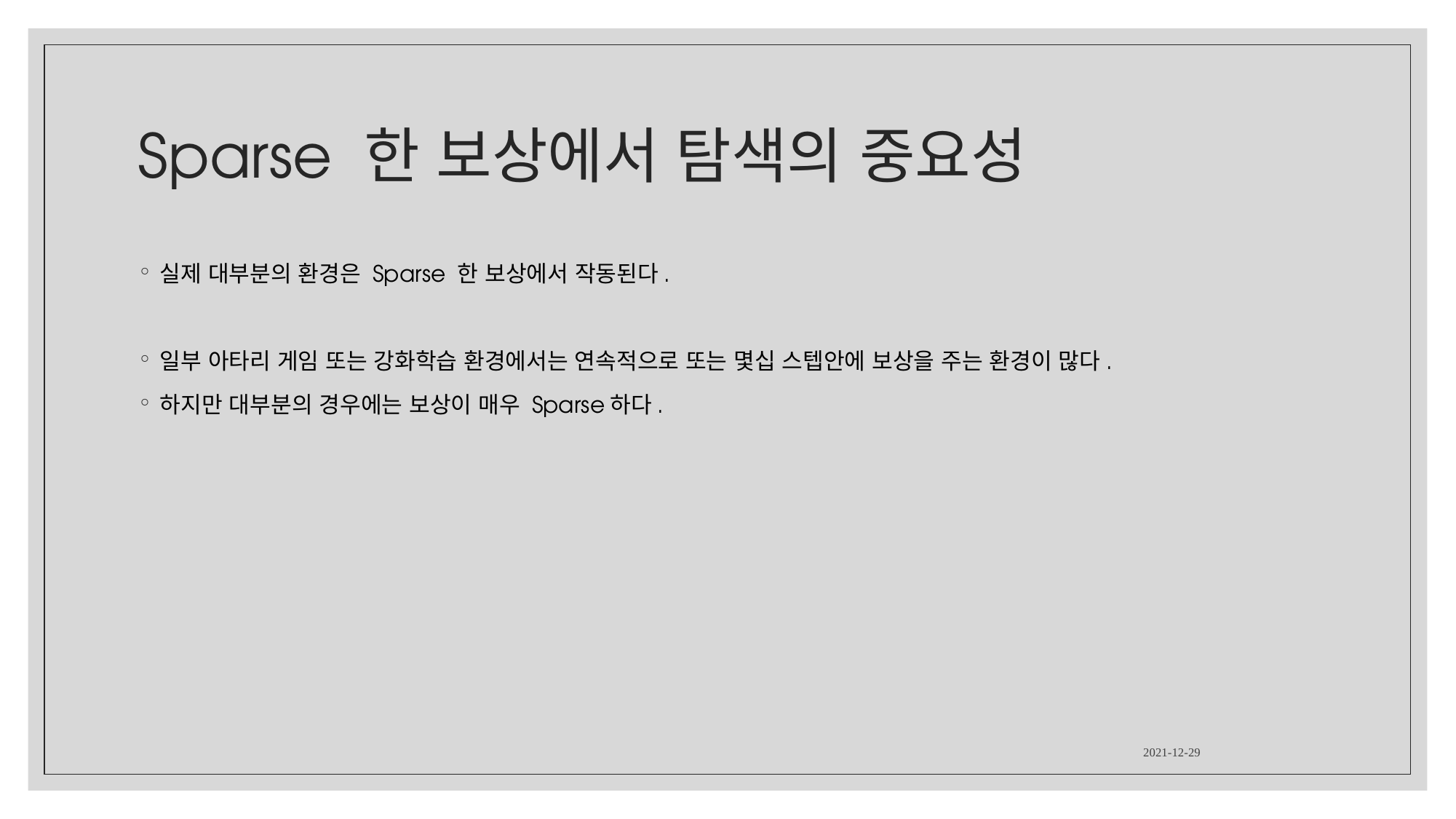

# Sparse 한 보상에서 탐색의 중요성
실제 대부분의 환경은 Sparse 한 보상에서 작동된다.

일부 아타리 게임 또는 강화학습 환경에서는 연속적으로 또는 몇십 스텝안에 보상을 주는 환경이 많다.
하지만 대부분의 경우에는 보상이 매우 Sparse하다.
2021-12-29